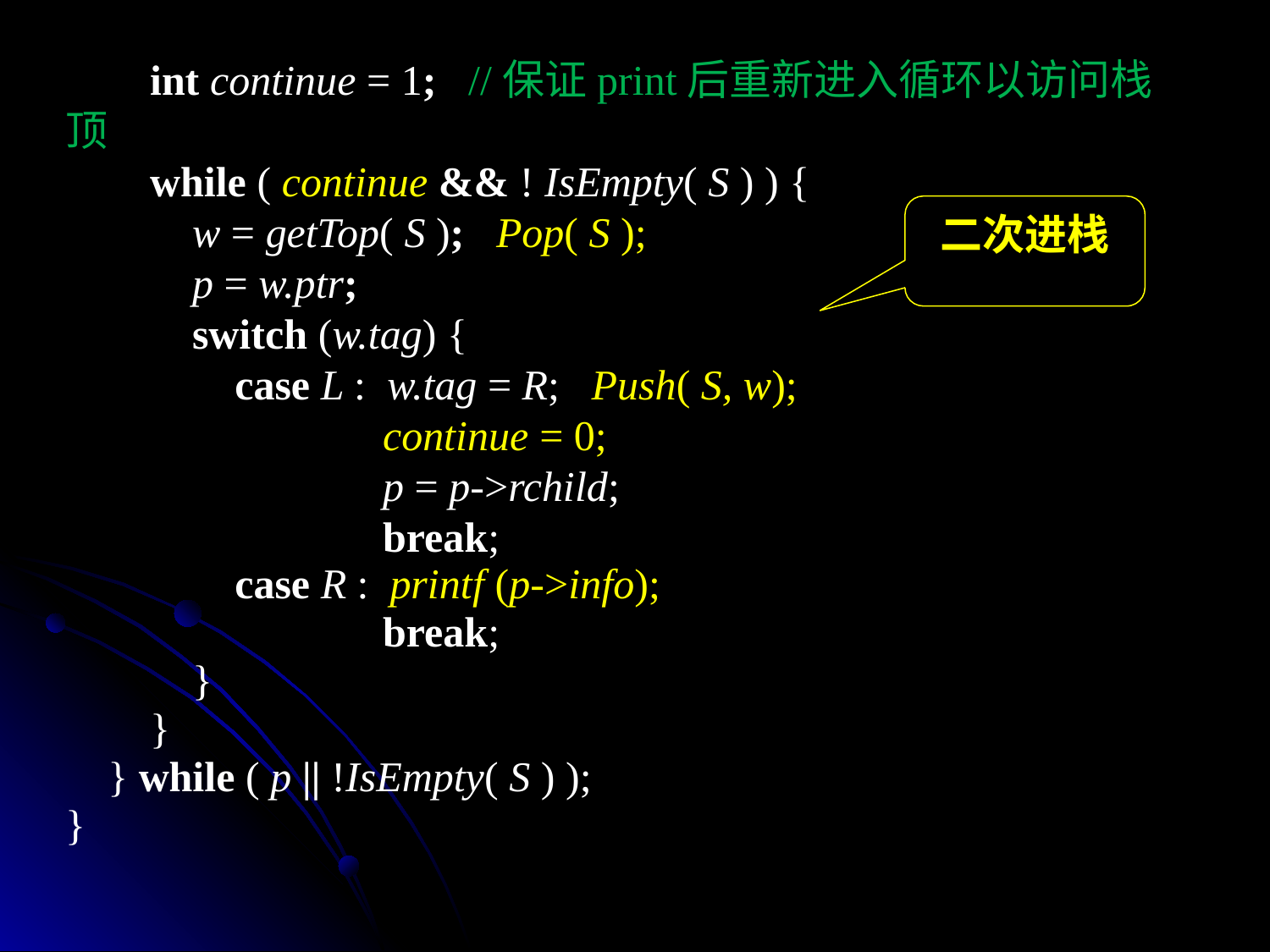

int continue = 1;   //保证print后重新进入循环以访问栈顶
        while ( continue && ! IsEmpty( S ) ) {
            w = getTop( S );   Pop( S );
            p = w.ptr;
            switch (w.tag) {
                case L :  w.tag = R;   Push( S, w);
                              continue = 0;
                              p = p->rchild;
                              break;
                case R :  printf (p->info);
                              break;
            }
        }
    } while ( p || !IsEmpty( S ) );
}
二次进栈